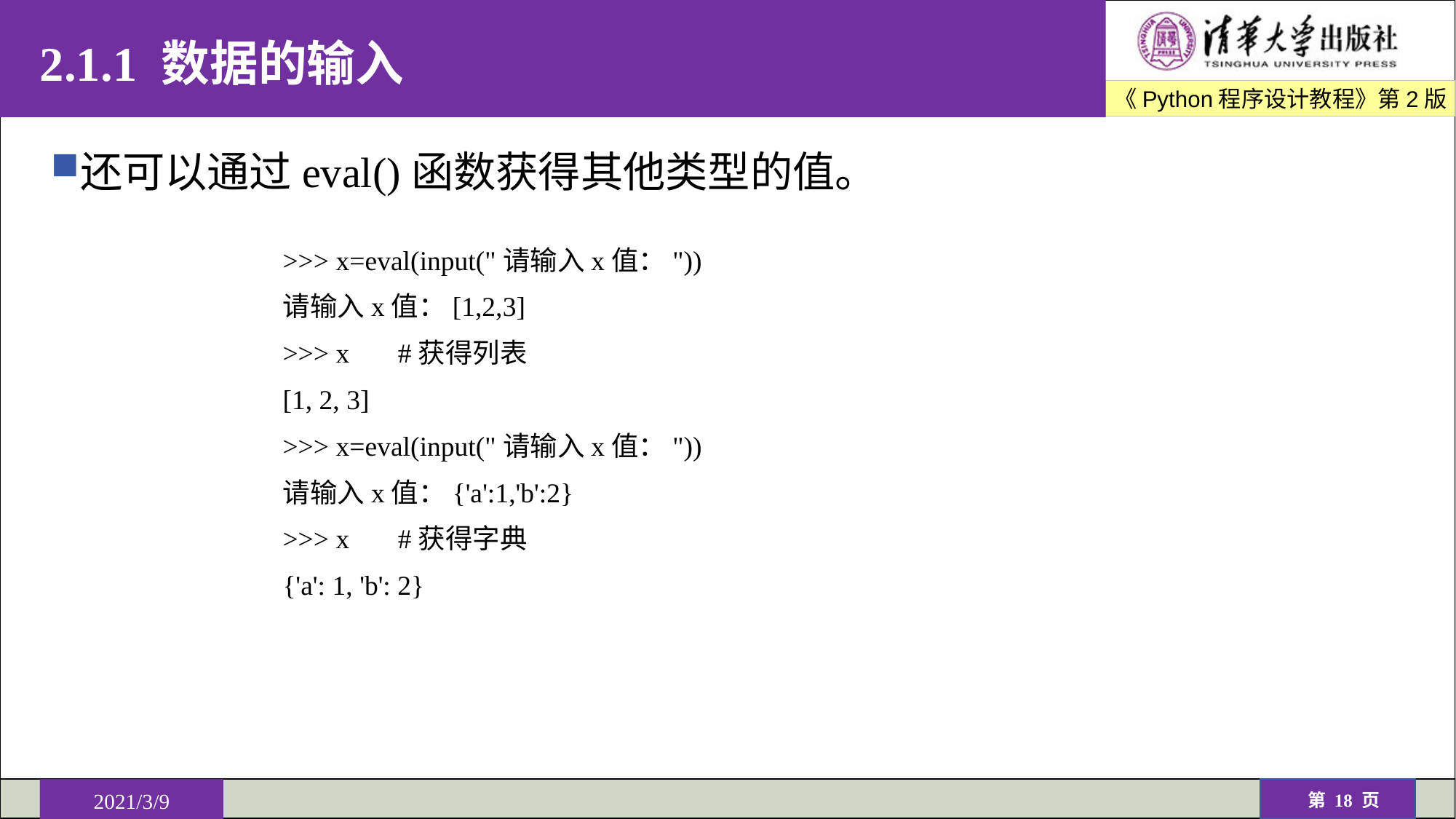

# 2.1.1 数据的输入
还可以通过eval()函数获得其他类型的值。
>>> x=eval(input("请输入x值："))
请输入x值：[1,2,3]
>>> x       #获得列表
[1, 2, 3]
>>> x=eval(input("请输入x值："))
请输入x值：{'a':1,'b':2}
>>> x       #获得字典
{'a': 1, 'b': 2}